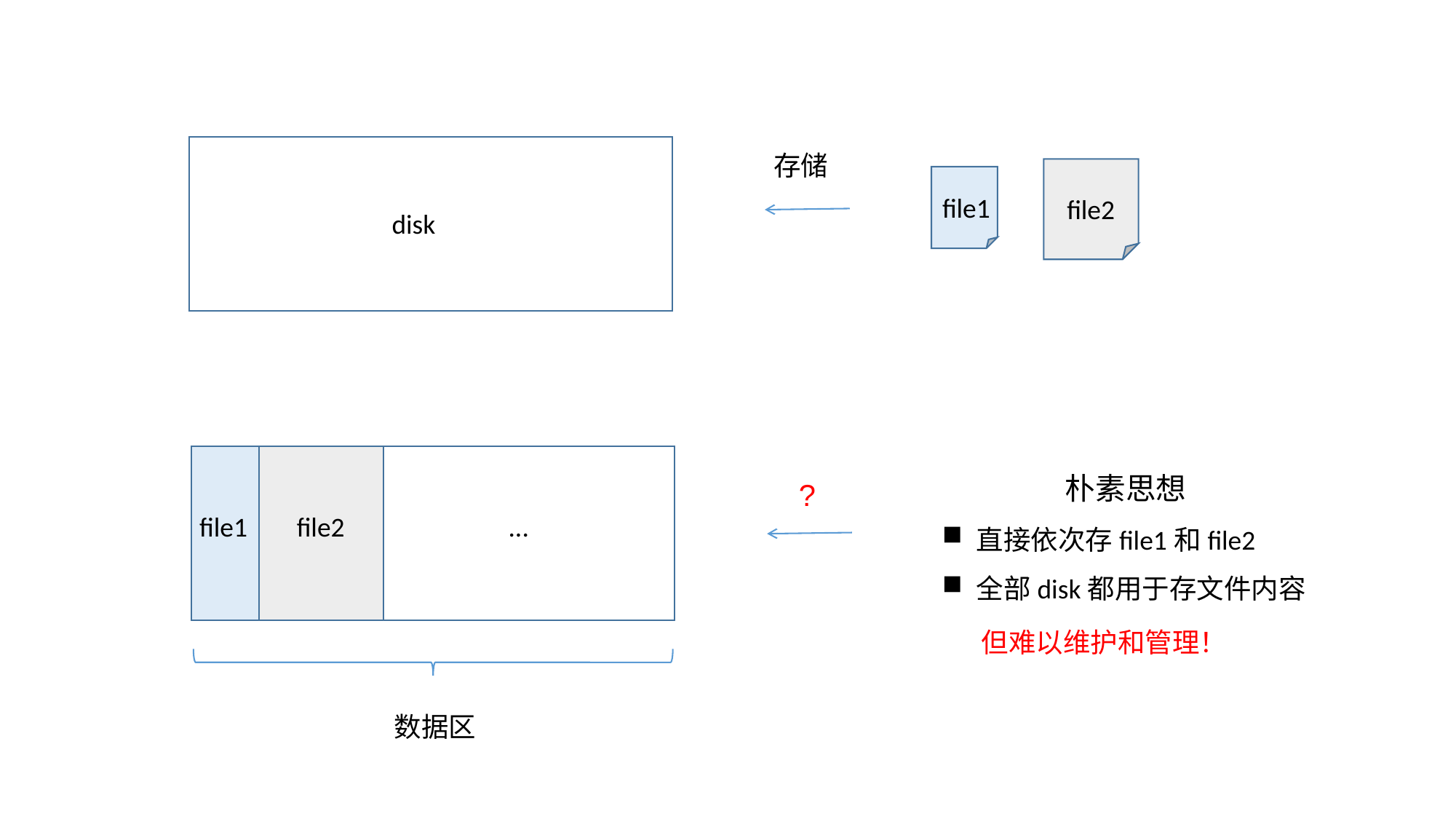

存储

file1
file2
disk

朴素思想
直接依次存file1和file2
全部disk都用于存文件内容
?
file1
file2
...
但难以维护和管理！
数据区